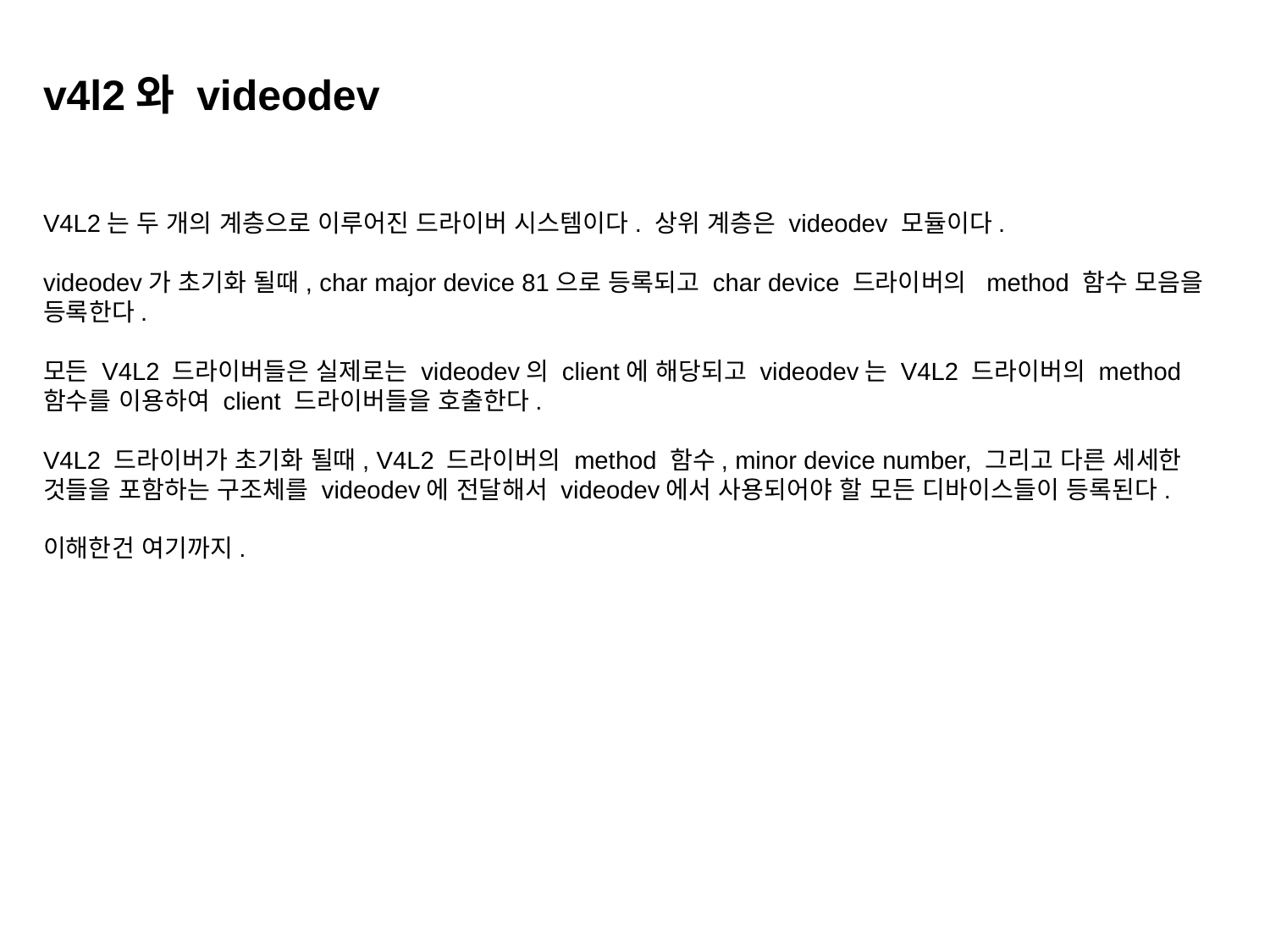

v4l2와 videodev

V4L2는 두 개의 계층으로 이루어진 드라이버 시스템이다. 상위 계층은 videodev 모듈이다.

videodev가 초기화 될때, char major device 81으로 등록되고 char device 드라이버의  method 함수 모음을 등록한다.

모든 V4L2 드라이버들은 실제로는 videodev의 client에 해당되고 videodev는 V4L2 드라이버의 method 함수를 이용하여 client 드라이버들을 호출한다.

V4L2 드라이버가 초기화 될때, V4L2 드라이버의 method 함수, minor device number, 그리고 다른 세세한 것들을 포함하는 구조체를 videodev에 전달해서 videodev에서 사용되어야 할 모든 디바이스들이 등록된다.

이해한건 여기까지.